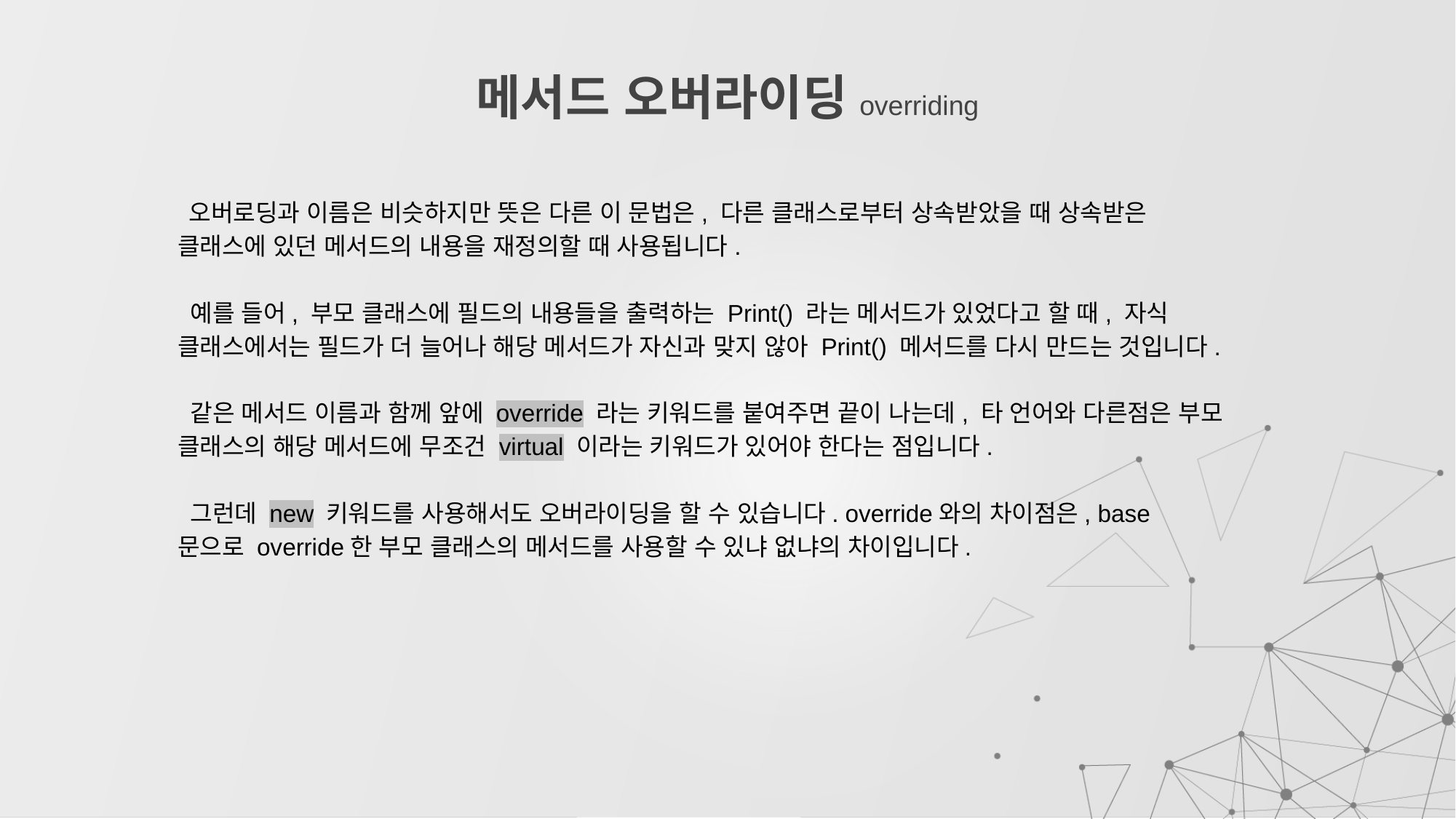

# 메서드 오버라이딩overriding
 오버로딩과 이름은 비슷하지만 뜻은 다른 이 문법은, 다른 클래스로부터 상속받았을 때 상속받은 클래스에 있던 메서드의 내용을 재정의할 때 사용됩니다.

 예를 들어, 부모 클래스에 필드의 내용들을 출력하는 Print() 라는 메서드가 있었다고 할 때, 자식 클래스에서는 필드가 더 늘어나 해당 메서드가 자신과 맞지 않아 Print() 메서드를 다시 만드는 것입니다.

 같은 메서드 이름과 함께 앞에 override 라는 키워드를 붙여주면 끝이 나는데, 타 언어와 다른점은 부모 클래스의 해당 메서드에 무조건 virtual 이라는 키워드가 있어야 한다는 점입니다.

 그런데 new 키워드를 사용해서도 오버라이딩을 할 수 있습니다. override와의 차이점은, base 문으로 override한 부모 클래스의 메서드를 사용할 수 있냐 없냐의 차이입니다.